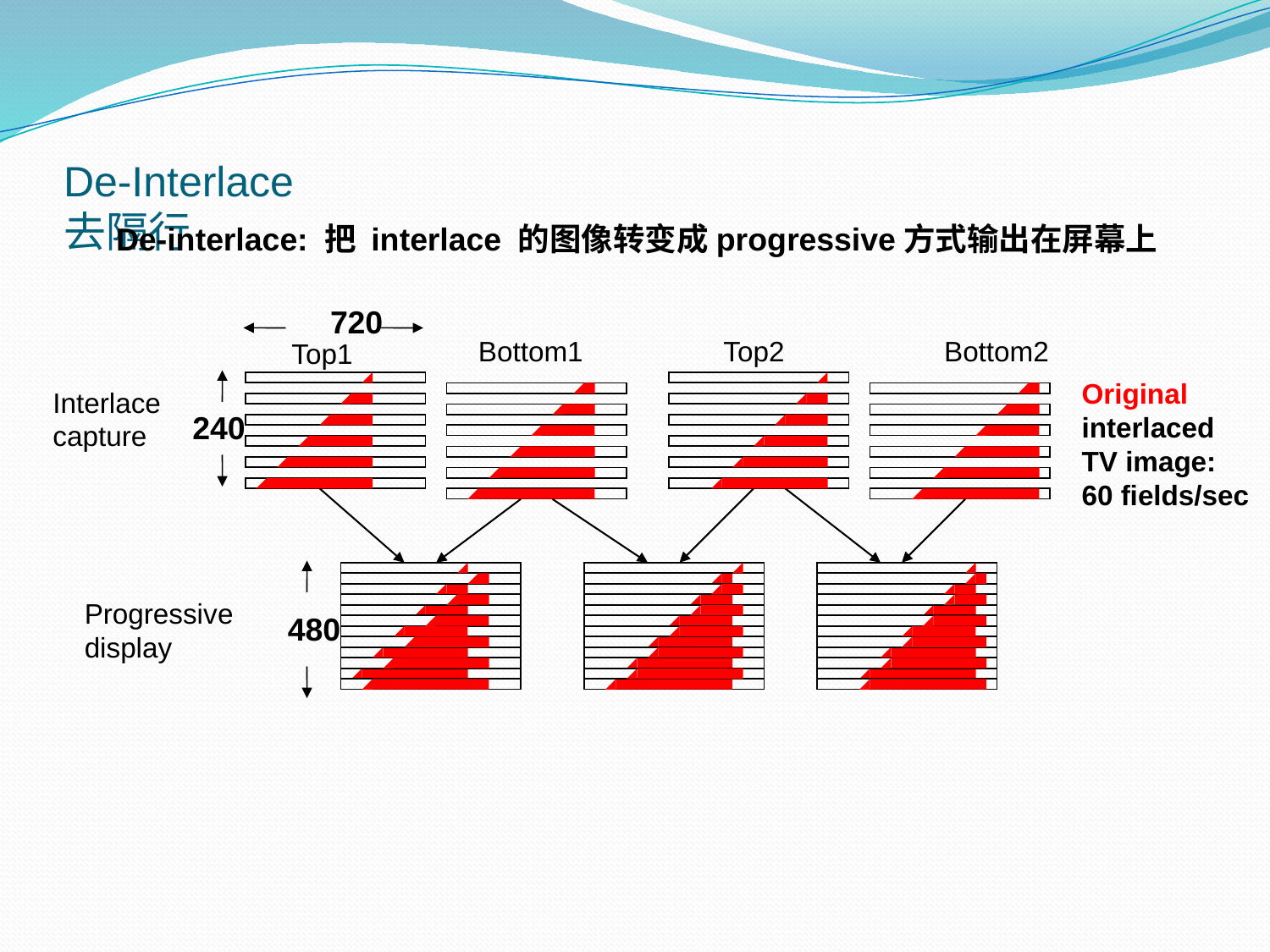

# De-Interlace 去隔行
De-interlace: 把 interlace 的图像转变成progressive方式输出在屏幕上
720
Bottom1
Top2
Bottom2

Top1
Original
interlaced
TV image:
60 fields/sec

Interlace
capture

240

Progressive
display

480